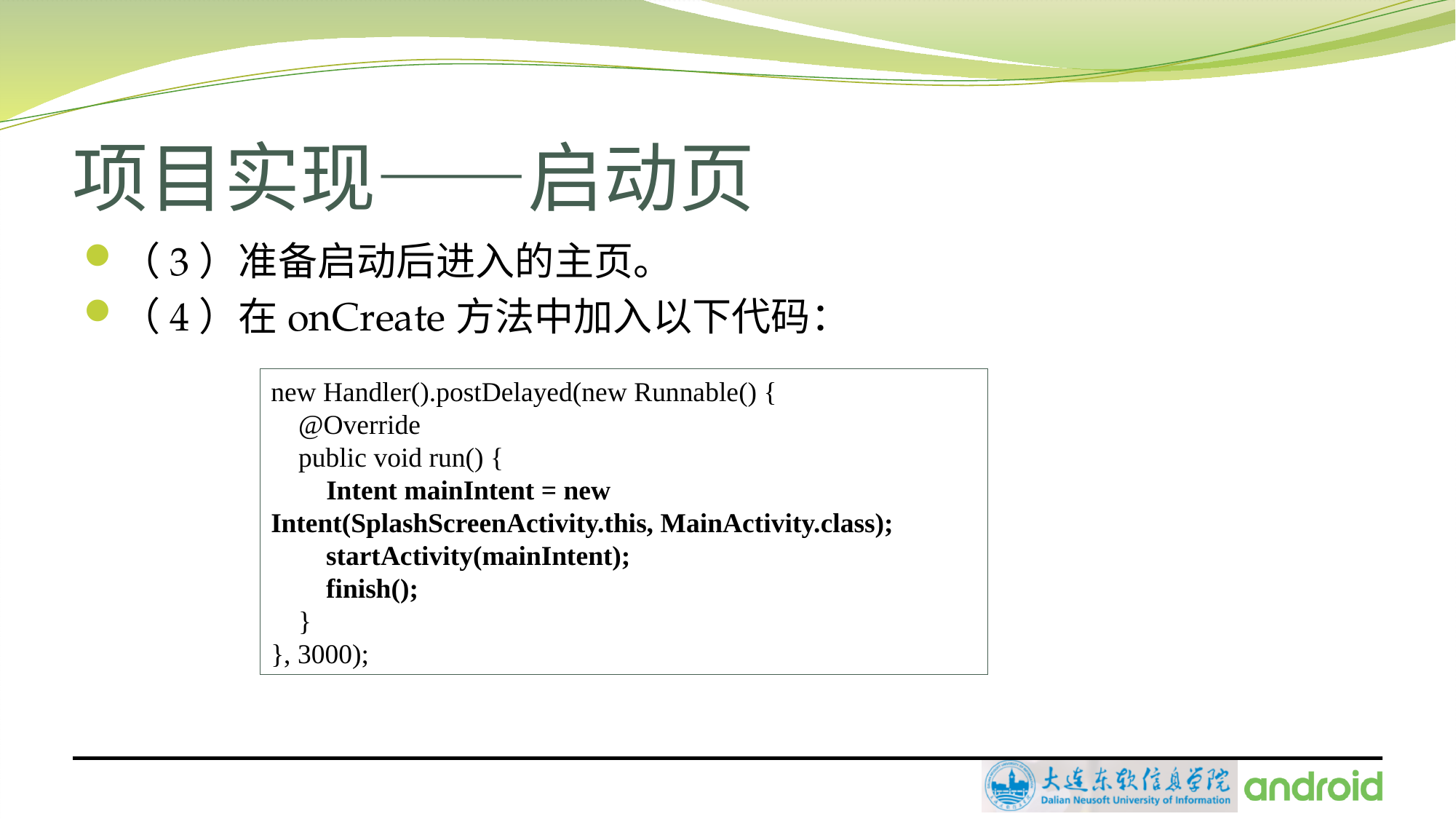

# 项目实现——启动页
（3）准备启动后进入的主页。
（4）在onCreate方法中加入以下代码：

new Handler().postDelayed(new Runnable() {
    @Override
    public void run() {
        Intent mainIntent = new Intent(SplashScreenActivity.this, MainActivity.class);
        startActivity(mainIntent);
        finish();
    }
}, 3000);